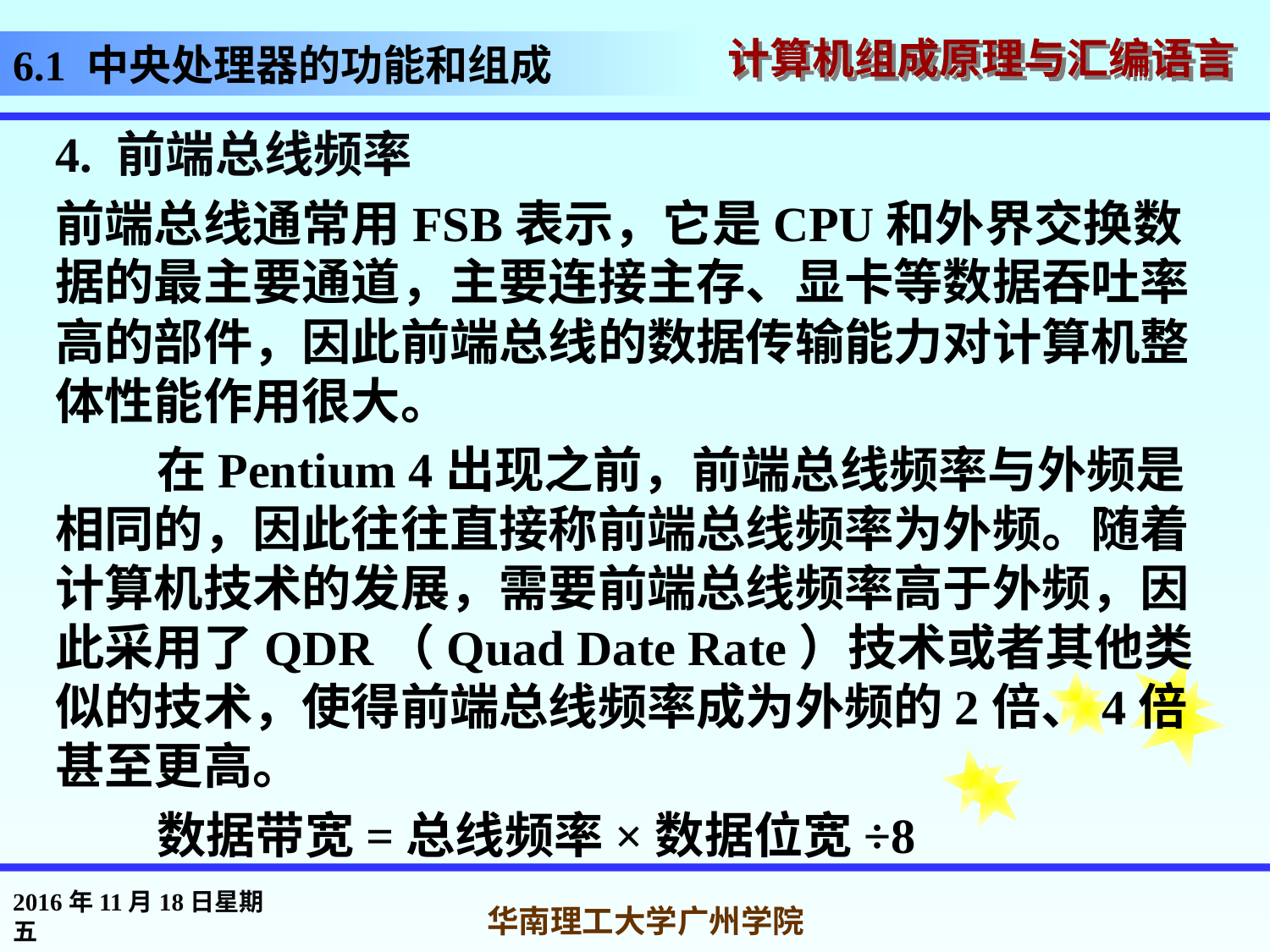

# 6.1 中央处理器的功能和组成
4. 前端总线频率
前端总线通常用FSB表示，它是CPU和外界交换数据的最主要通道，主要连接主存、显卡等数据吞吐率高的部件，因此前端总线的数据传输能力对计算机整体性能作用很大。
        在Pentium 4出现之前，前端总线频率与外频是相同的，因此往往直接称前端总线频率为外频。随着计算机技术的发展，需要前端总线频率高于外频，因此采用了QDR（Quad Date Rate）技术或者其他类似的技术，使得前端总线频率成为外频的2倍、4倍甚至更高。
        数据带宽=总线频率×数据位宽÷8
2016年11月18日星期五
华南理工大学广州学院